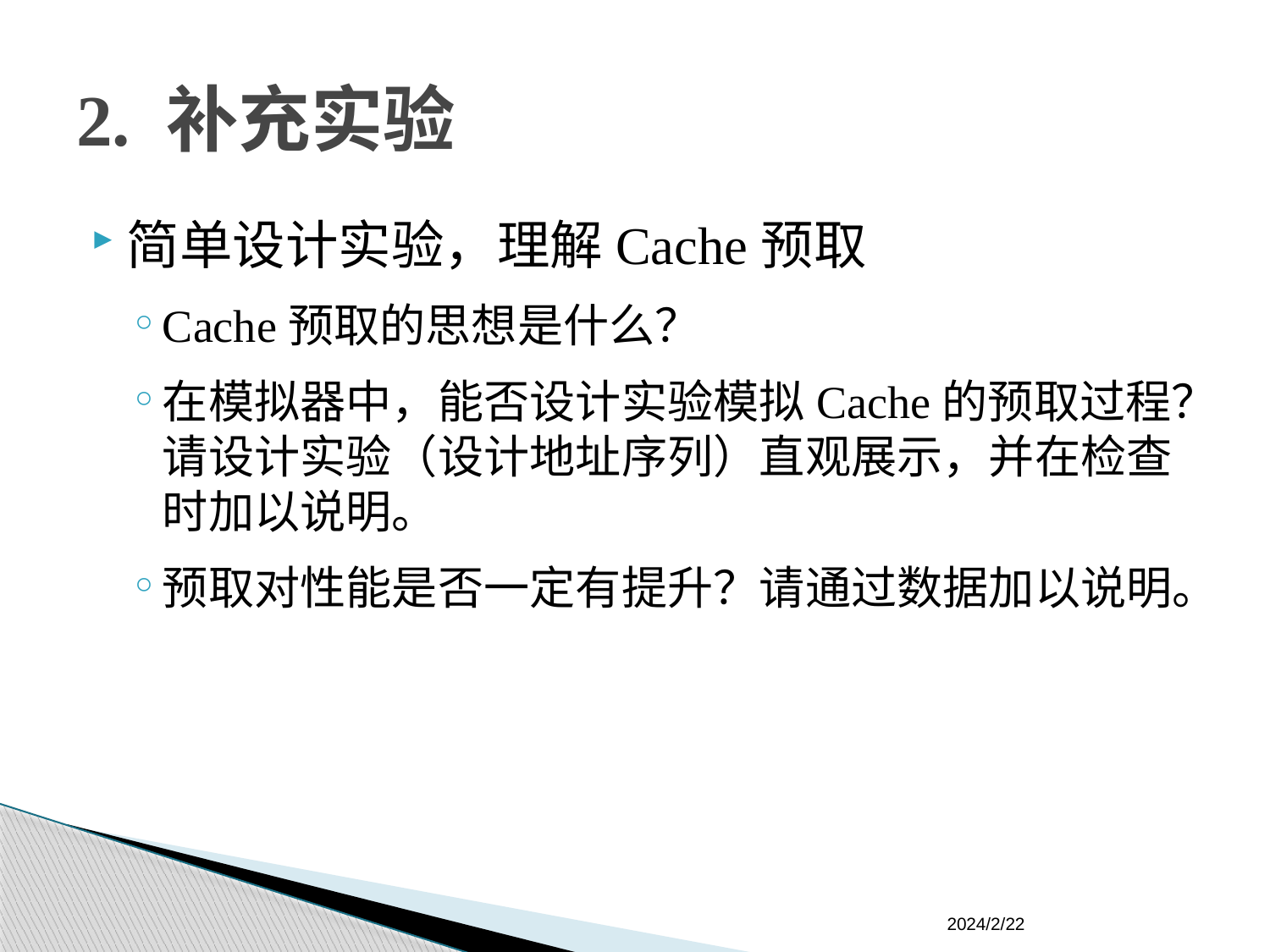

# 2. 补充实验
简单设计实验，理解Cache预取
Cache预取的思想是什么？
在模拟器中，能否设计实验模拟Cache的预取过程？请设计实验（设计地址序列）直观展示，并在检查时加以说明。
预取对性能是否一定有提升？请通过数据加以说明。
2024/2/22